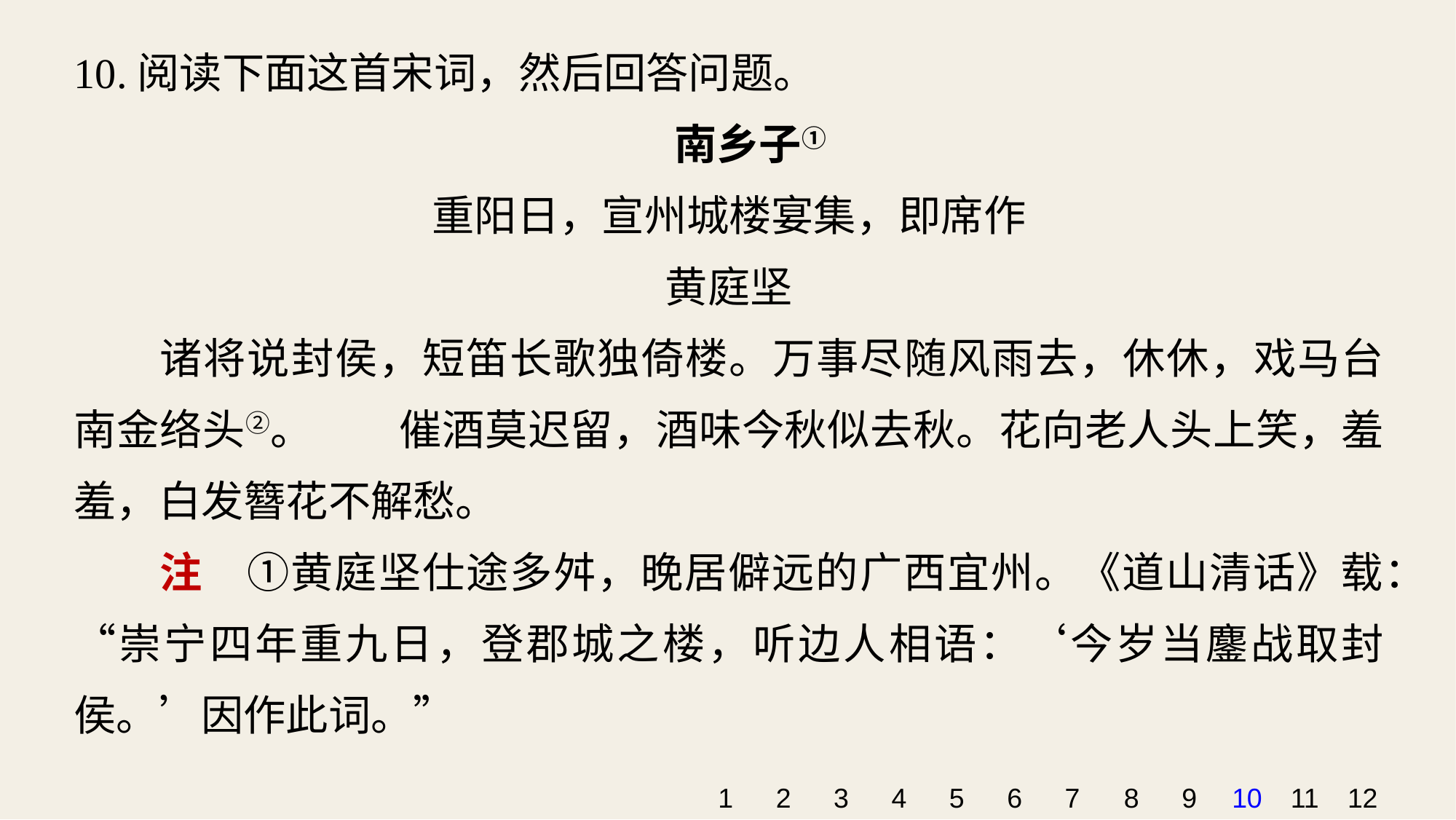

10.阅读下面这首宋词，然后回答问题。
　南乡子①
重阳日，宣州城楼宴集，即席作
黄庭坚
诸将说封侯，短笛长歌独倚楼。万事尽随风雨去，休休，戏马台南金络头②。　　催酒莫迟留，酒味今秋似去秋。花向老人头上笑，羞羞，白发簪花不解愁。
注　①黄庭坚仕途多舛，晚居僻远的广西宜州。《道山清话》载：“崇宁四年重九日，登郡城之楼，听边人相语：‘今岁当鏖战取封侯。’因作此词。”
1
2
3
4
5
6
7
8
9
10
11
12